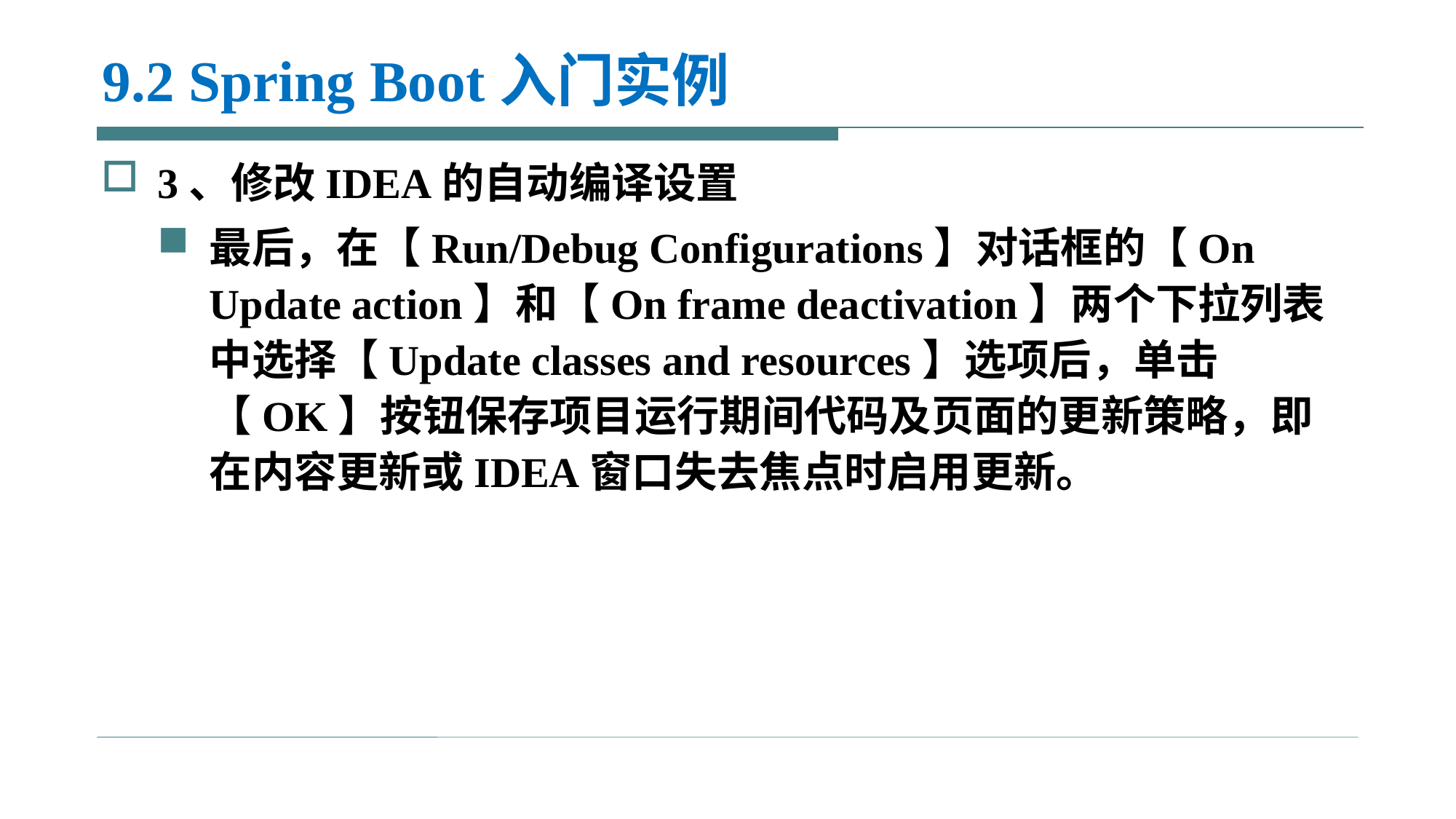

# 9.2 Spring Boot入门实例
3、修改IDEA的自动编译设置
最后，在【Run/Debug Configurations】对话框的【On Update action】和【On frame deactivation】两个下拉列表中选择【Update classes and resources】选项后，单击【OK】按钮保存项目运行期间代码及页面的更新策略，即在内容更新或IDEA窗口失去焦点时启用更新。
23